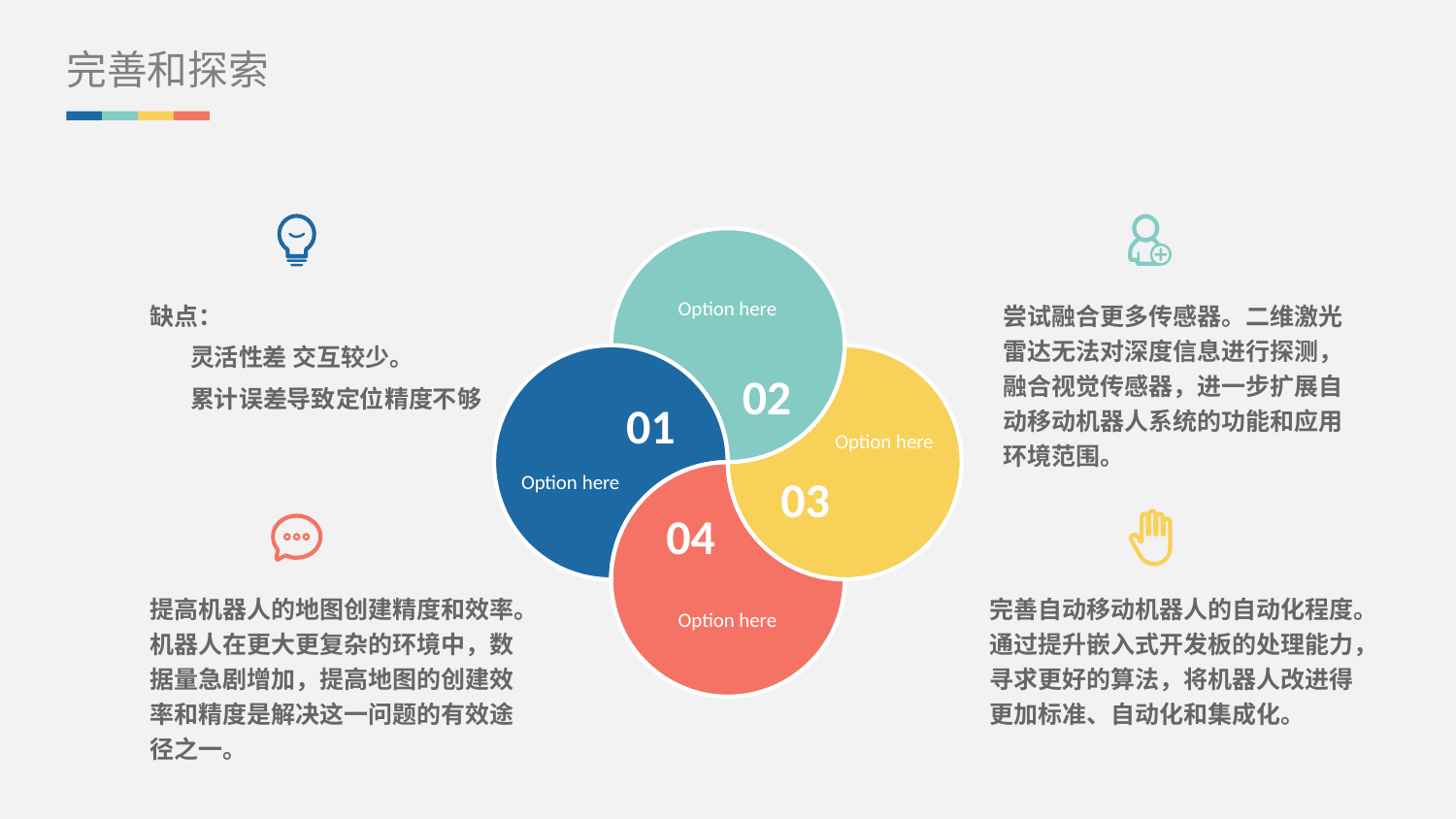

完善和探索

Option here
缺点：
灵活性差 交互较少。
累计误差导致定位精度不够
尝试融合更多传感器。二维激光雷达无法对深度信息进行探测，融合视觉传感器，进一步扩展自动移动机器人系统的功能和应用环境范围。

02
01
Option here

Option here
03
04

提高机器人的地图创建精度和效率。机器人在更大更复杂的环境中，数据量急剧增加，提高地图的创建效率和精度是解决这一问题的有效途径之一。
完善自动移动机器人的自动化程度。通过提升嵌入式开发板的处理能力，寻求更好的算法，将机器人改进得更加标准、自动化和集成化。
Option here